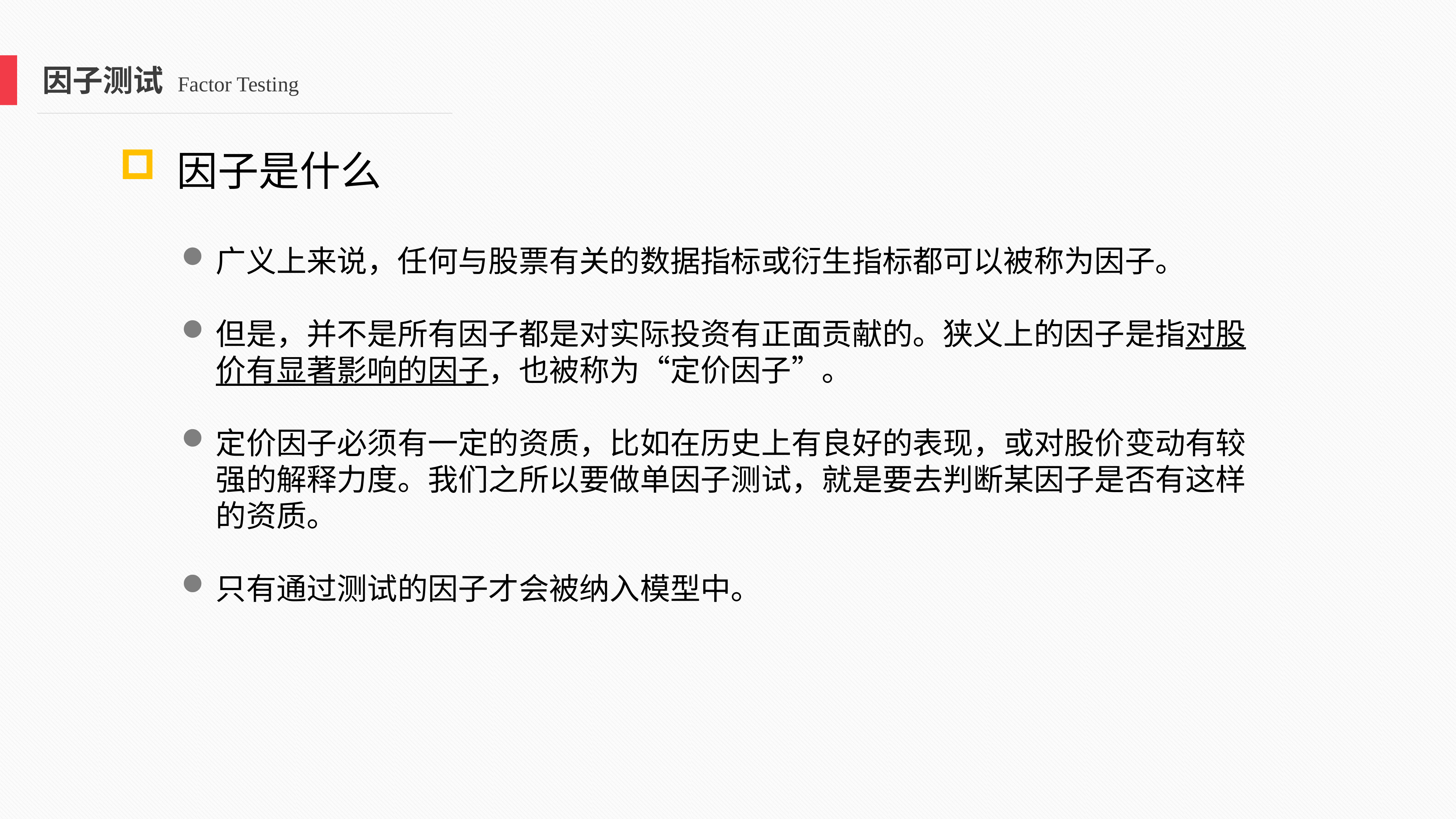

因子测试 Factor Testing
 因子是什么
广义上来说，任何与股票有关的数据指标或衍生指标都可以被称为因子。

但是，并不是所有因子都是对实际投资有正面贡献的。狭义上的因子是指对股价有显著影响的因子，也被称为“定价因子”。

定价因子必须有一定的资质，比如在历史上有良好的表现，或对股价变动有较强的解释力度。我们之所以要做单因子测试，就是要去判断某因子是否有这样的资质。

只有通过测试的因子才会被纳入模型中。